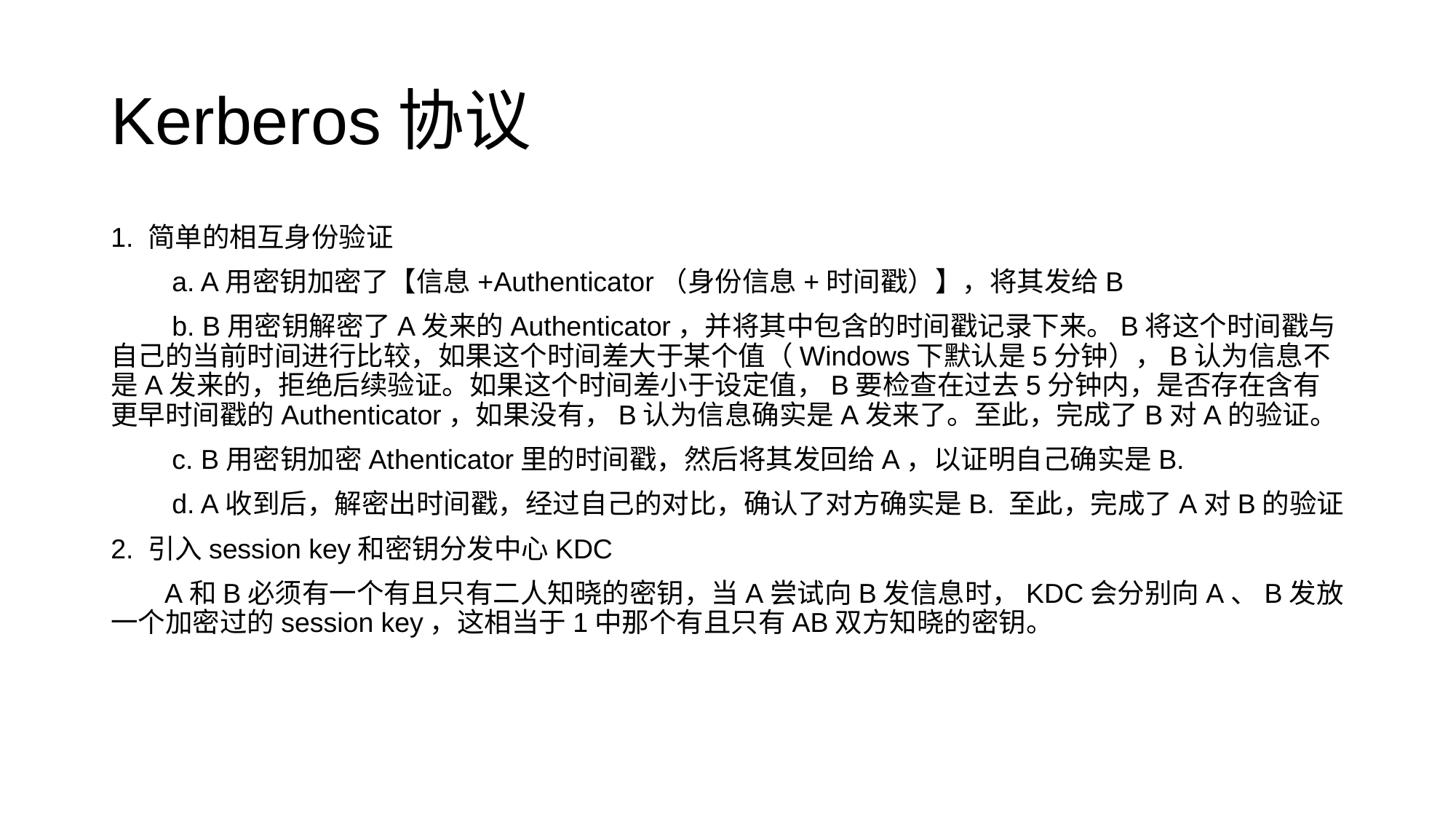

# Kerberos协议
1. 简单的相互身份验证
　　a. A用密钥加密了【信息+Authenticator（身份信息+时间戳）】，将其发给B
　　b. B用密钥解密了A发来的Authenticator，并将其中包含的时间戳记录下来。B将这个时间戳与自己的当前时间进行比较，如果这个时间差大于某个值（Windows下默认是5分钟），B认为信息不是A发来的，拒绝后续验证。如果这个时间差小于设定值，B要检查在过去5分钟内，是否存在含有更早时间戳的Authenticator，如果没有，B认为信息确实是A发来了。至此，完成了B对A的验证。
　　c. B用密钥加密Athenticator里的时间戳，然后将其发回给A，以证明自己确实是B.
　　d. A收到后，解密出时间戳，经过自己的对比，确认了对方确实是B. 至此，完成了A对B的验证
2. 引入session key和密钥分发中心KDC
       A和B必须有一个有且只有二人知晓的密钥，当A尝试向B发信息时，KDC会分别向A、B发放一个加密过的session key，这相当于1中那个有且只有AB双方知晓的密钥。